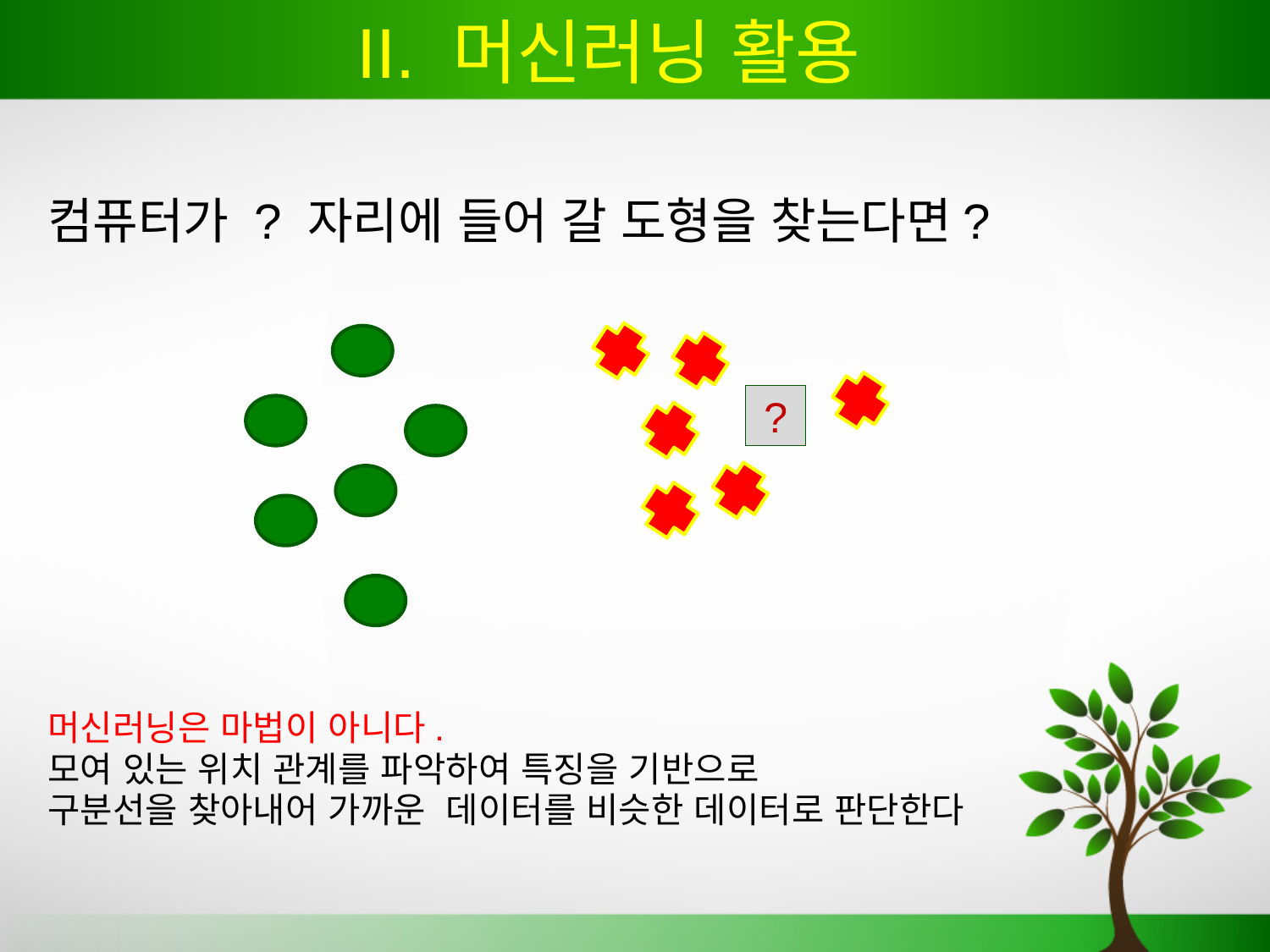

# II. 머신러닝 활용

컴퓨터가 ? 자리에 들어 갈 도형을 찾는다면?

머신러닝은 마법이 아니다.
모여 있는 위치 관계를 파악하여 특징을 기반으로
구분선을 찾아내어 가까운  데이터를 비슷한 데이터로 판단한다

?